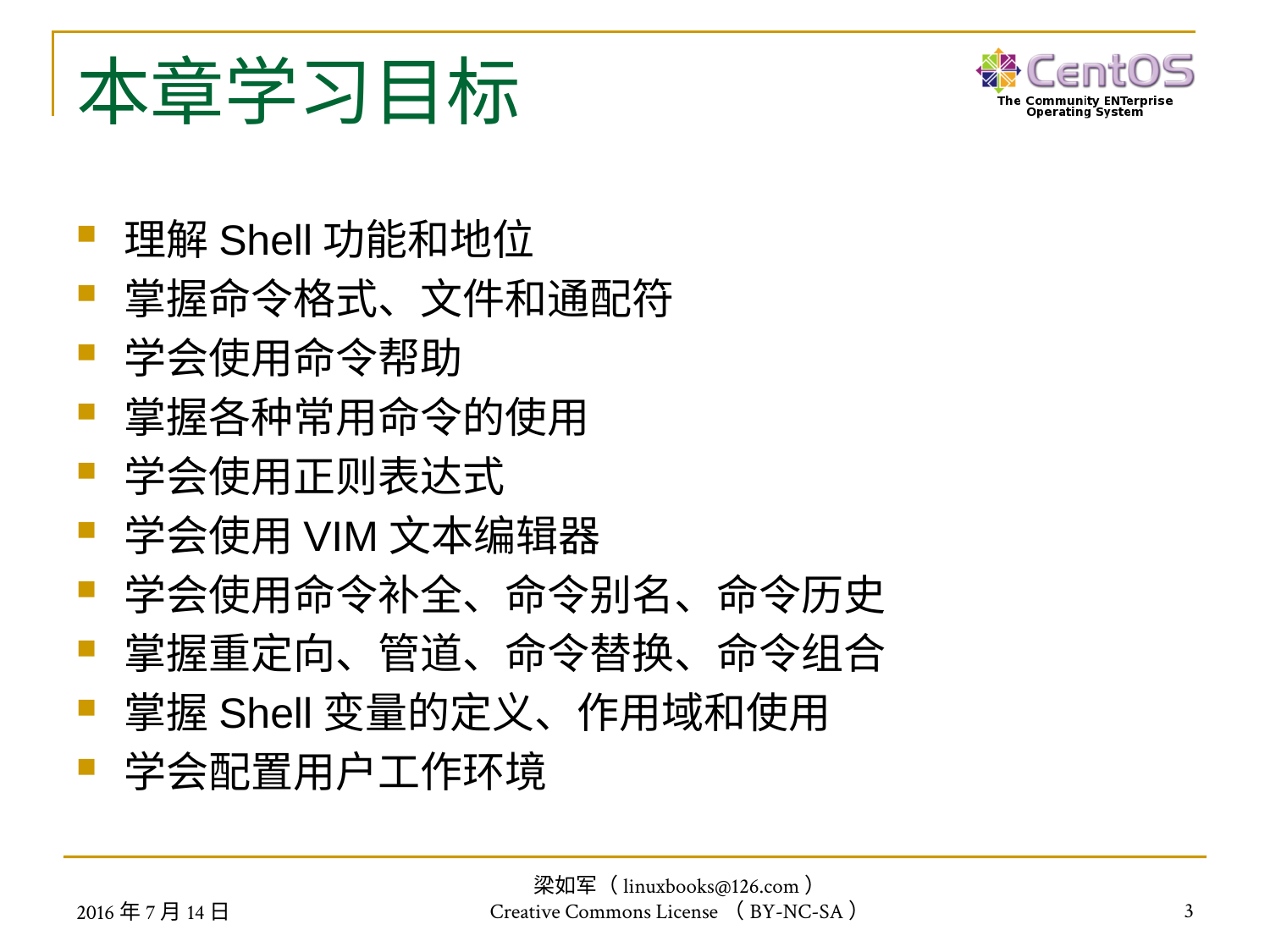

# 本章学习目标
理解Shell功能和地位
掌握命令格式、文件和通配符
学会使用命令帮助
掌握各种常用命令的使用
学会使用正则表达式
学会使用VIM文本编辑器
学会使用命令补全、命令别名、命令历史
掌握重定向、管道、命令替换、命令组合
掌握Shell变量的定义、作用域和使用
学会配置用户工作环境
梁如军（linuxbooks@126.com）
Creative Commons License（BY-NC-SA）
2016年7月14日
3